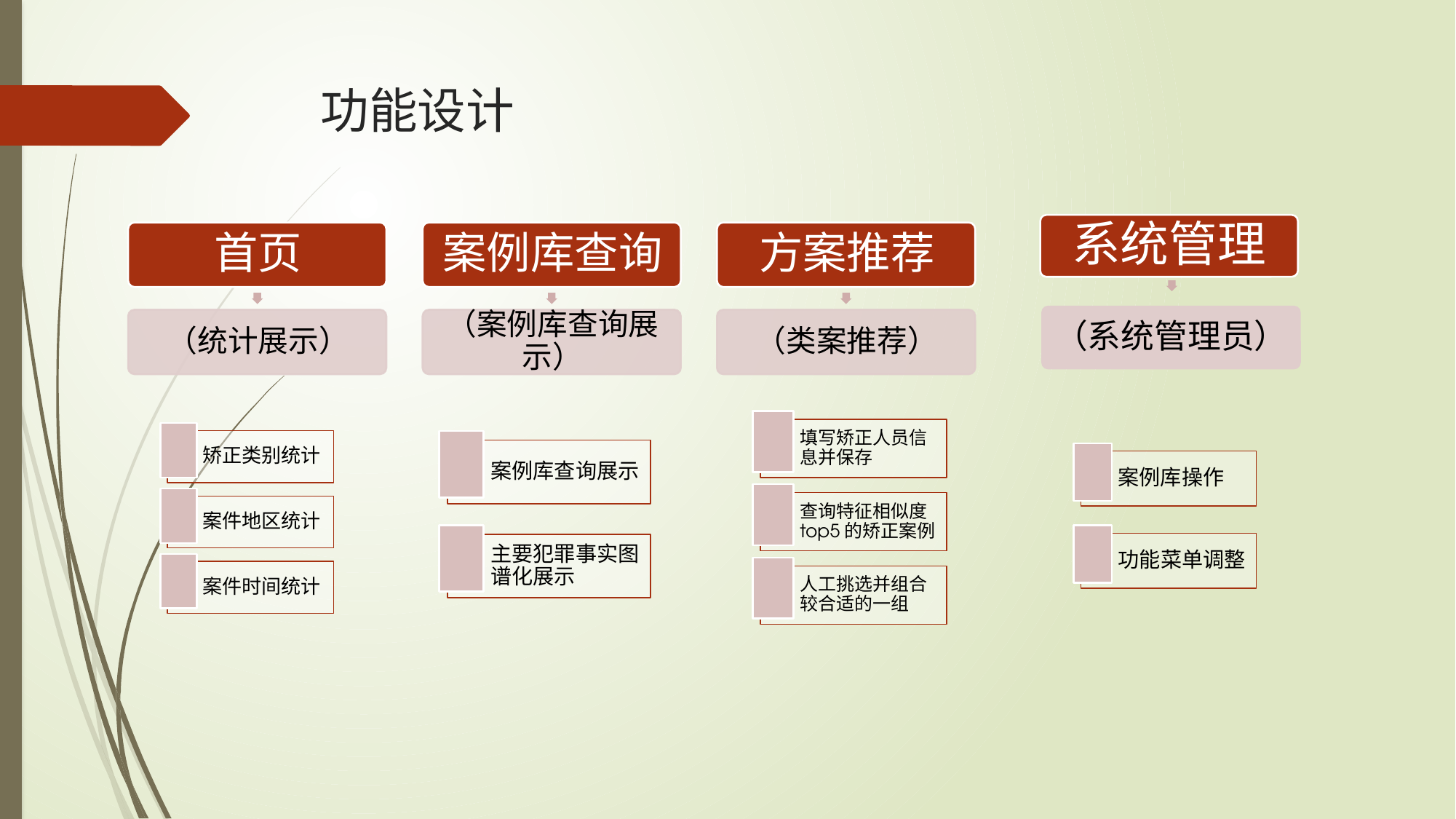

# 功能设计
首页
（统计展示）
案例库查询
（案例库查询展示）
方案推荐
（类案推荐）

系统管理

（系统管理员）
填写矫正人员信息并保存
查询特征相似度top5的矫正案例
人工挑选并组合较合适的一组
案例库查询展示
主要犯罪事实图谱化展示
矫正类别统计
案件地区统计
案件时间统计
案例库操作
功能菜单调整